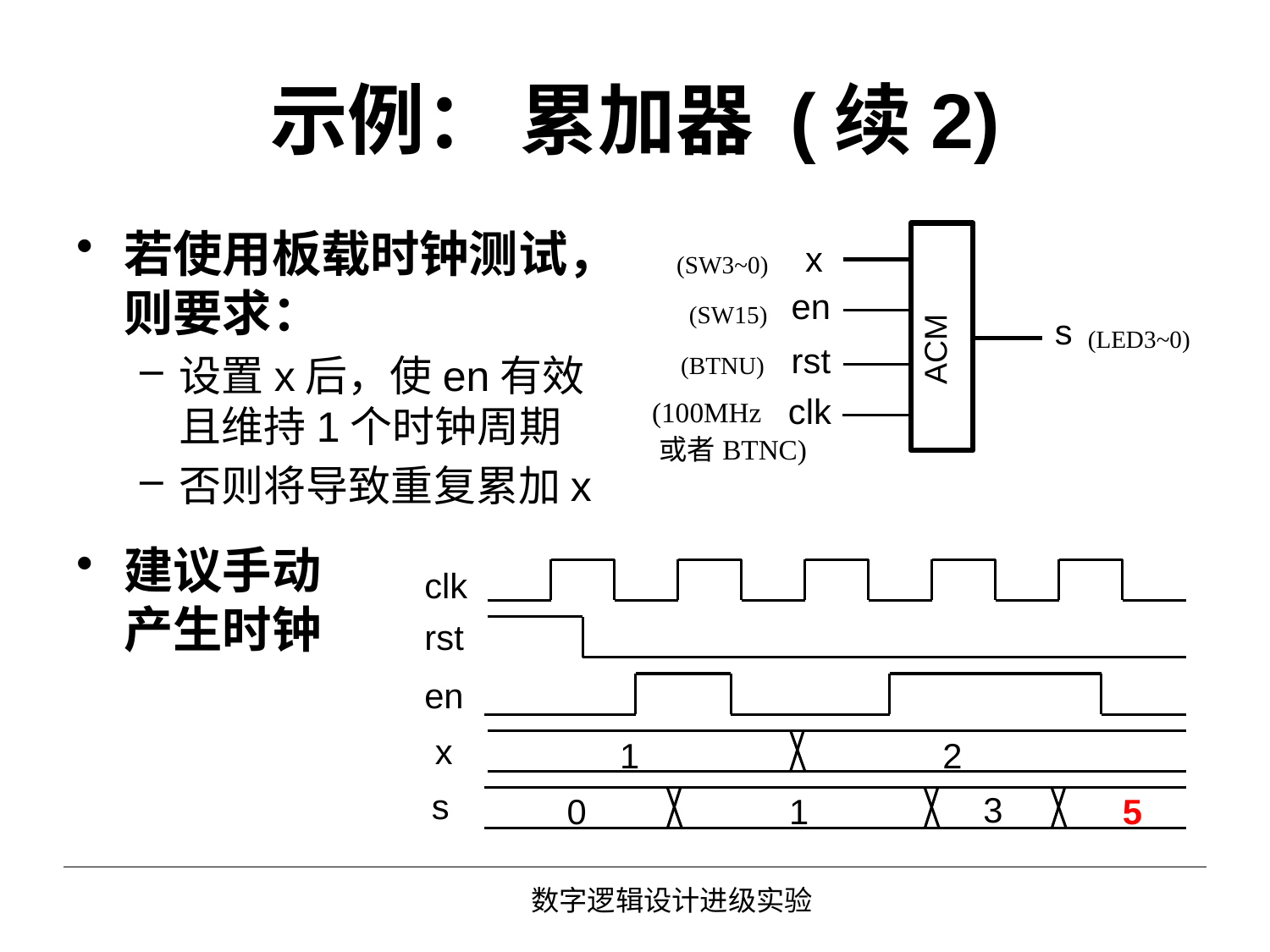

# 示例： 累加器 (续2)
若使用板载时钟测试，则要求：
设置x后，使en有效且维持1个时钟周期
否则将导致重复累加x

x
en
ACM
s
rst
clk
(SW3~0)
(SW15)
(LED3~0)
(BTNU)
(100MHz
或者BTNC)
建议手动产生时钟
clk
rst
en
x
1
2
s
3
5
0
1

数字逻辑设计进级实验
12